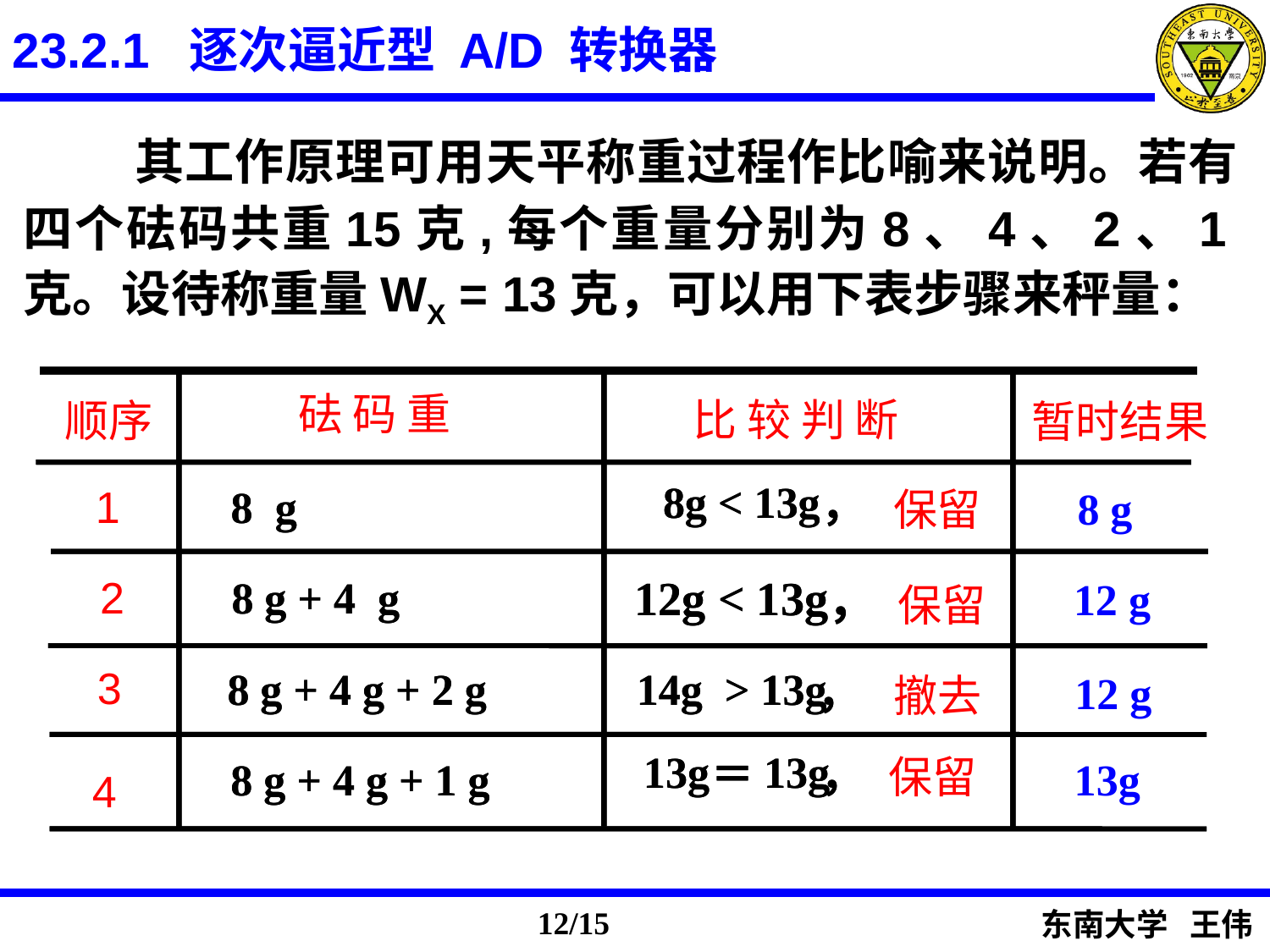

23.2.1  逐次逼近型 A/D 转换器
       其工作原理可用天平称重过程作比喻来说明。若有四个砝码共重15克,每个重量分别为8、4、2、1克。设待称重量WX = 13克，可以用下表步骤来秤量：

砝 码 重
比 较 判 断
顺序
暂时结果

8g < 13g
8g < 13g
，
，
8  g
8  g
1
8 g
保留

12g < 13g
12g < 13g
2
8 g + 4  g
8 g + 4  g
，
，
12 g
保留

3
8 g + 4 g + 2 g
8 g + 4 g + 2 g
14g  > 13g
14g  > 13g
，
，
12 g
撤去

13g
13g
13g
13g
＝
＝
，
，
保留
8 g + 4 g + 1 g
8 g + 4 g + 1 g
13g
4